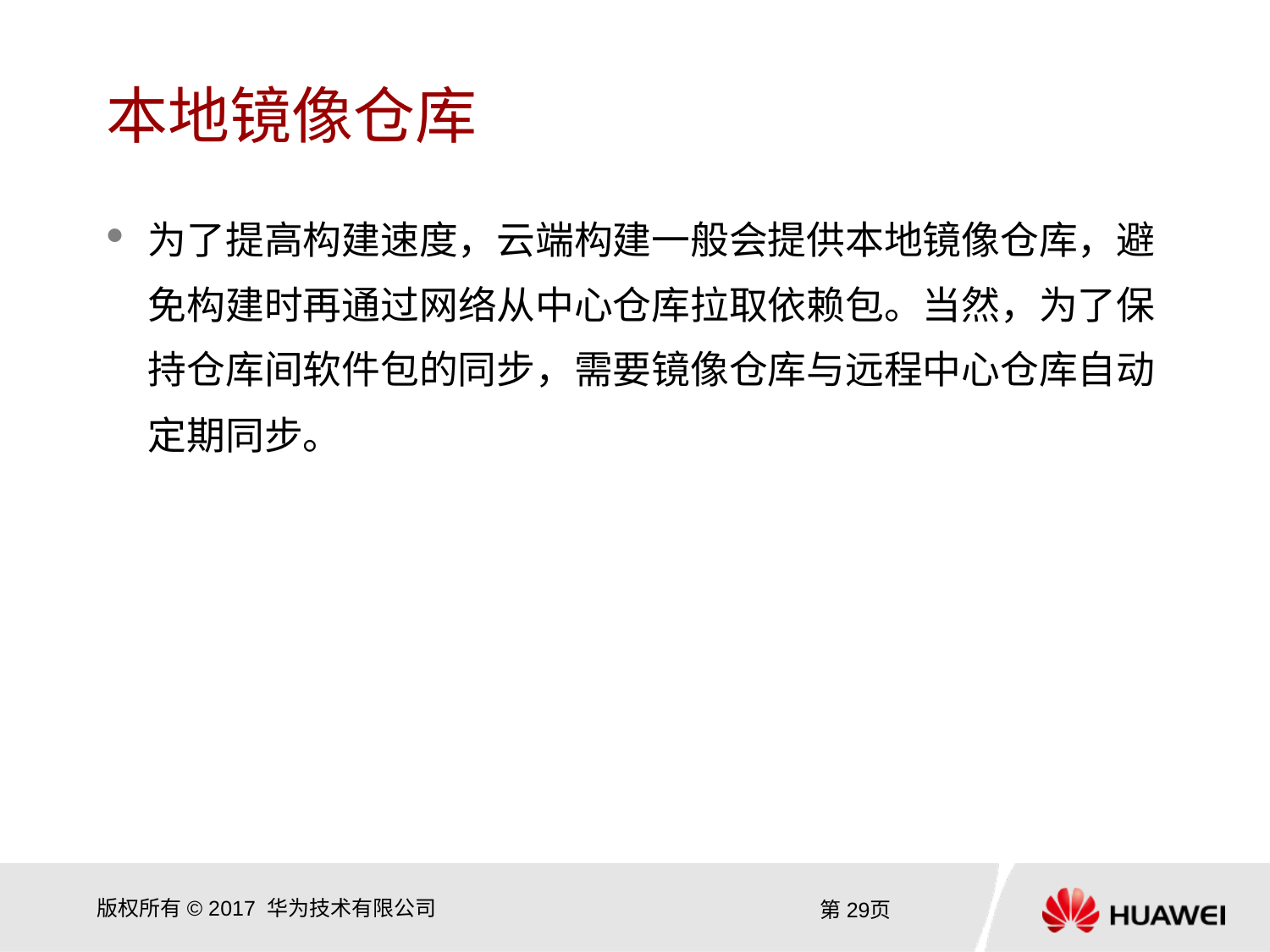

# 本地镜像仓库
为了提高构建速度，云端构建一般会提供本地镜像仓库，避免构建时再通过网络从中心仓库拉取依赖包。当然，为了保持仓库间软件包的同步，需要镜像仓库与远程中心仓库自动定期同步。